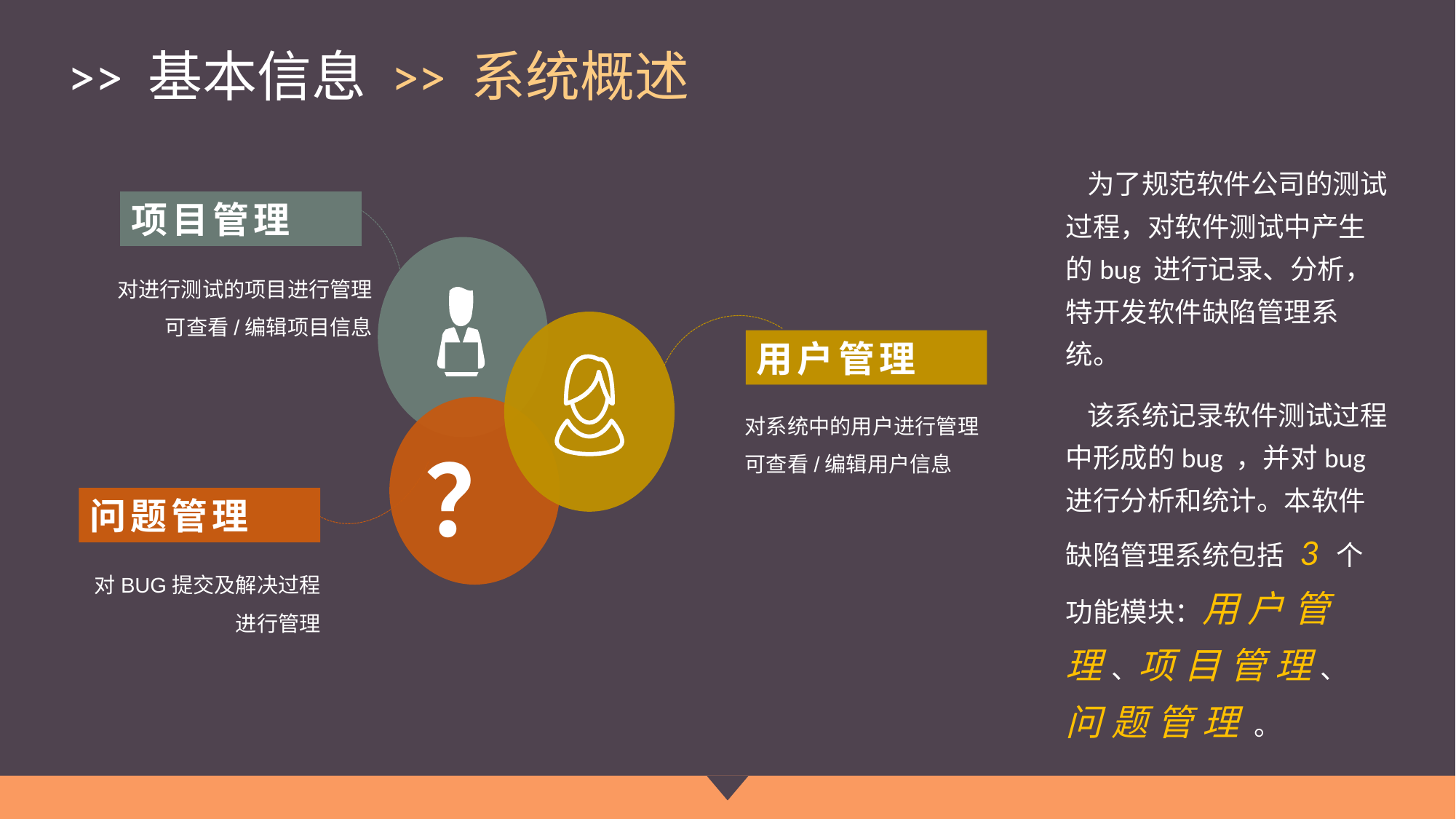

# >> 基本信息 >> 系统概述
为了规范软件公司的测试过程，对软件测试中产生的bug 进行记录、分析，特开发软件缺陷管理系统。
该系统记录软件测试过程中形成的bug ，并对bug 进行分析和统计。本软件缺陷管理系统包括3个功能模块：用户管理、项目管理、问题管理 。
项目管理

用户管理

对系统中的用户进行管理
可查看/编辑用户信息

问题管理
对BUG提交及解决过程
进行管理

对进行测试的项目进行管理
可查看/编辑项目信息
？